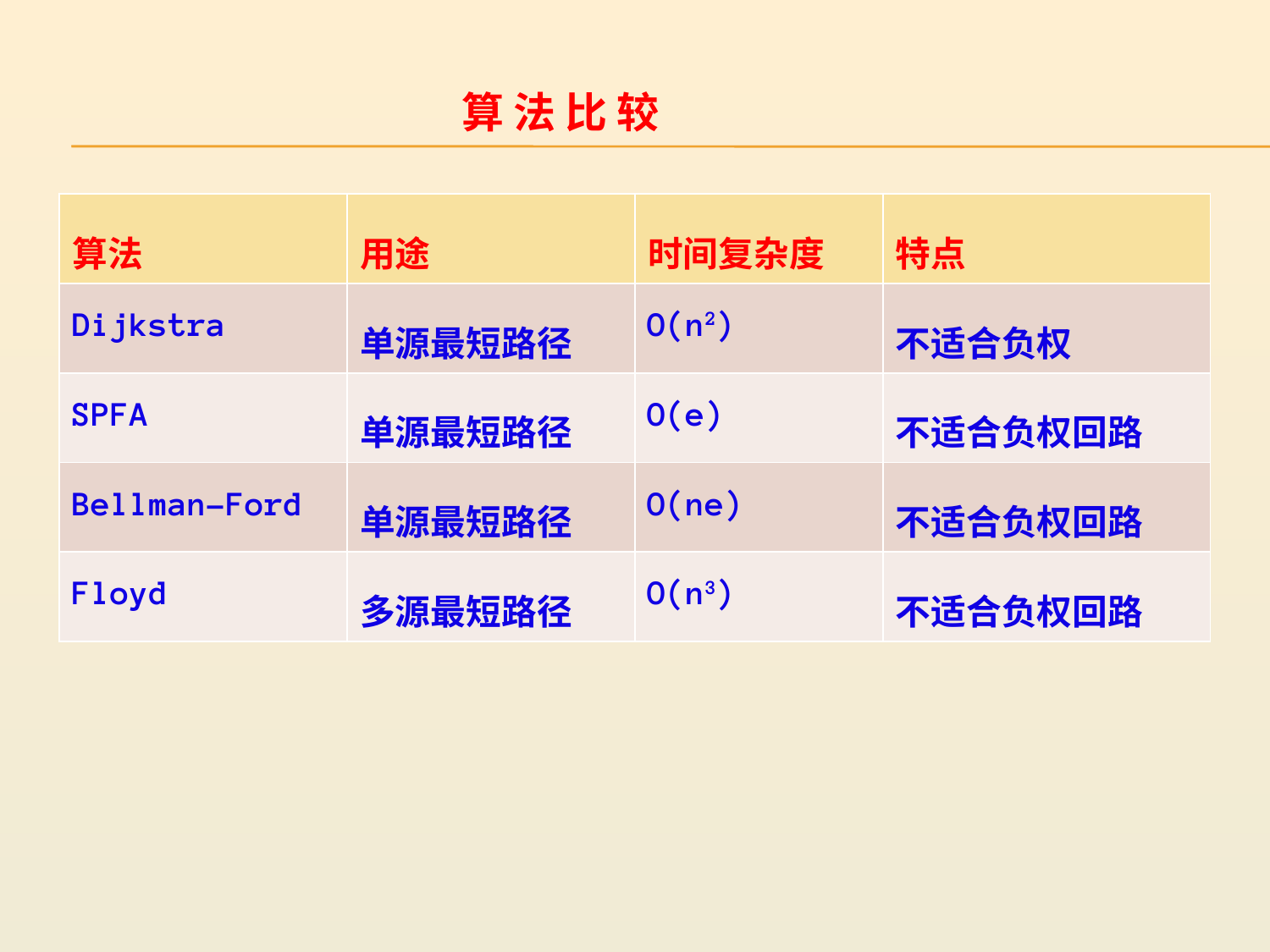

算 法 比 较
| 算法 | 用途 | 时间复杂度 | 特点 |
| --- | --- | --- | --- |
| Dijkstra | 单源最短路径 | O(n2) | 不适合负权 |
| SPFA | 单源最短路径 | O(e) | 不适合负权回路 |
| Bellman-Ford | 单源最短路径 | O(ne) | 不适合负权回路 |
| Floyd | 多源最短路径 | O(n3) | 不适合负权回路 |